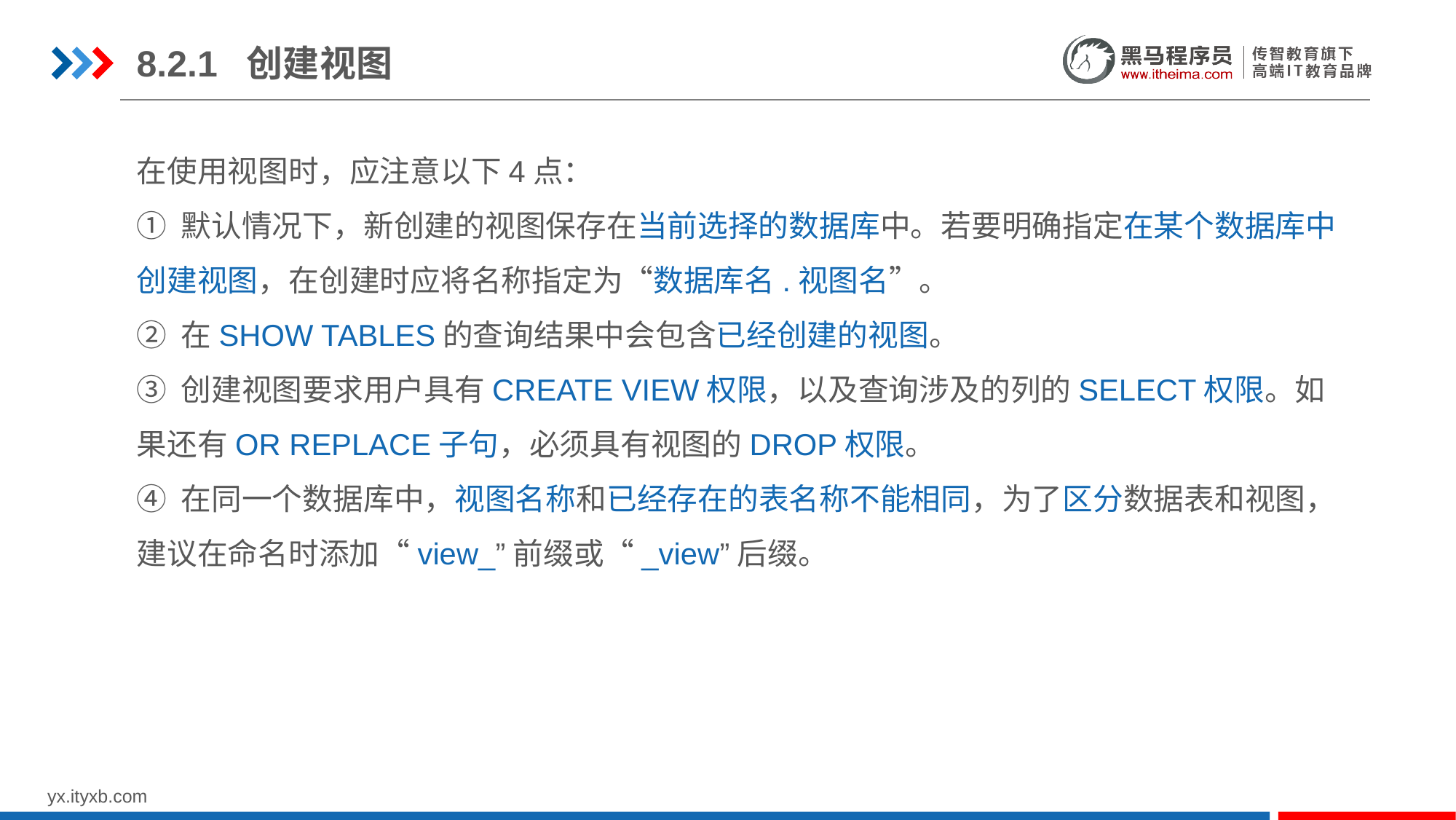

8.2.1  创建视图
在使用视图时，应注意以下4点：
① 默认情况下，新创建的视图保存在当前选择的数据库中。若要明确指定在某个数据库中创建视图，在创建时应将名称指定为“数据库名.视图名”。
② 在SHOW TABLES的查询结果中会包含已经创建的视图。
③ 创建视图要求用户具有CREATE VIEW权限，以及查询涉及的列的SELECT权限。如果还有OR REPLACE子句，必须具有视图的DROP权限。
④ 在同一个数据库中，视图名称和已经存在的表名称不能相同，为了区分数据表和视图，建议在命名时添加“view_”前缀或“_view”后缀。